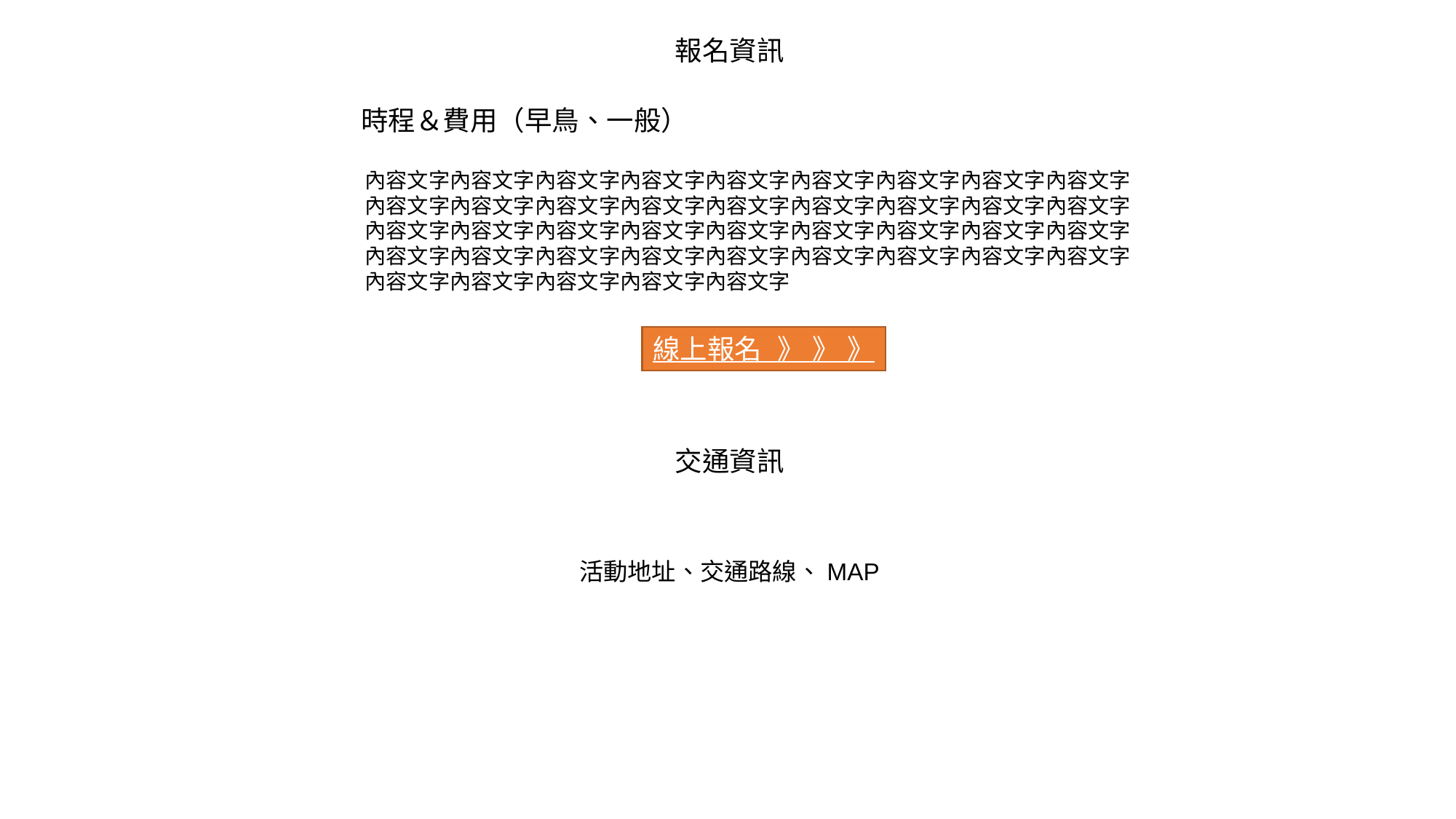

報名資訊
時程＆費用（早鳥、一般）
內容文字內容文字內容文字內容文字內容文字內容文字內容文字內容文字內容文字內容文字內容文字內容文字內容文字內容文字內容文字內容文字內容文字內容文字內容文字內容文字內容文字內容文字內容文字內容文字內容文字內容文字內容文字內容文字內容文字內容文字內容文字內容文字內容文字內容文字內容文字內容文字內容文字內容文字內容文字內容文字內容文字
線上報名  》 》 》
交通資訊
活動地址、交通路線、MAP